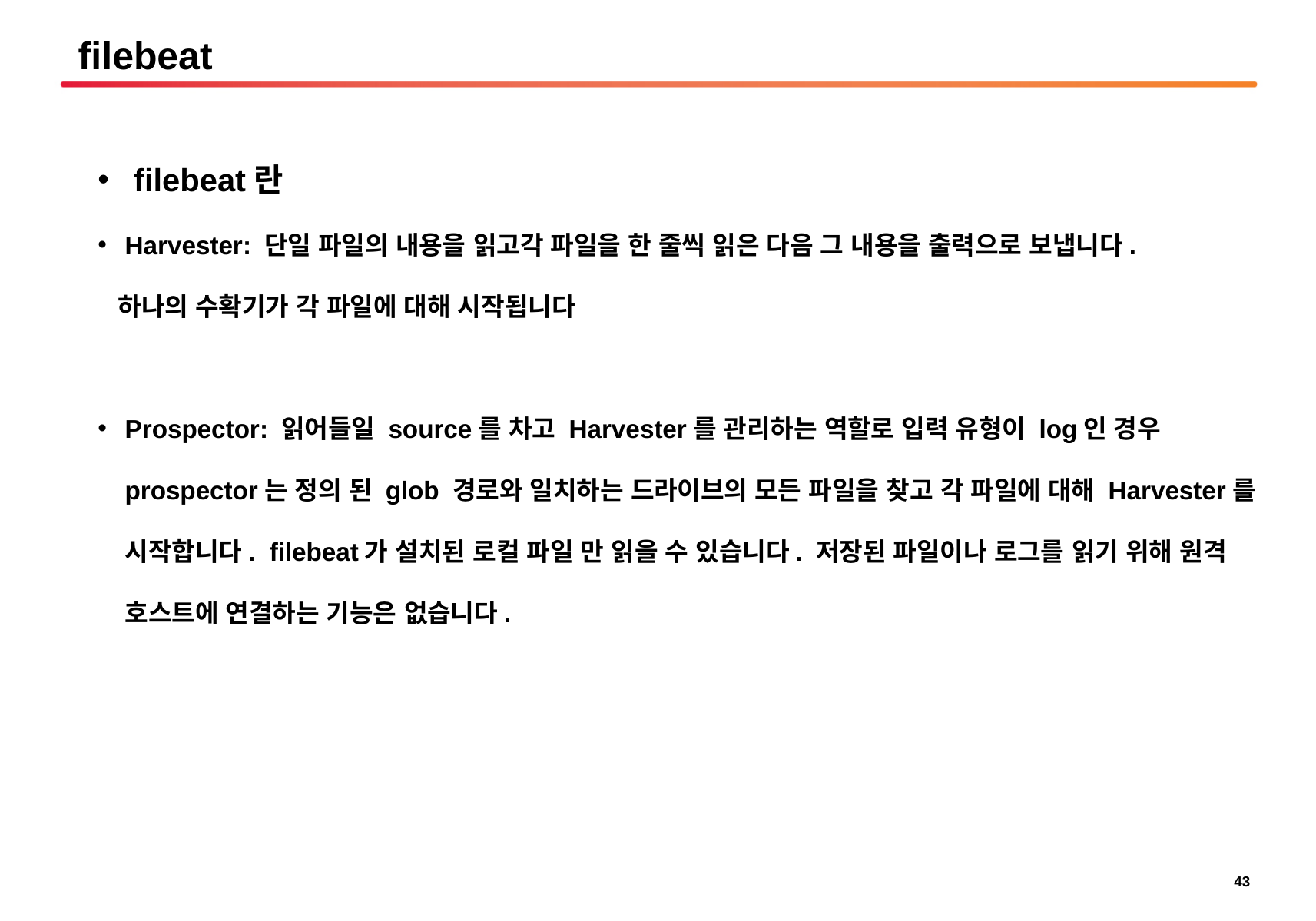

# filebeat

 filebeat란
Harvester: 단일 파일의 내용을 읽고각 파일을 한 줄씩 읽은 다음 그 내용을 출력으로 보냅니다.
  하나의 수확기가 각 파일에 대해 시작됩니다

Prospector: 읽어들일 source를 차고 Harvester를 관리하는 역할로 입력 유형이 log인 경우 prospector는 정의 된 glob 경로와 일치하는 드라이브의 모든 파일을 찾고 각 파일에 대해 Harvester를 시작합니다.  filebeat가 설치된 로컬 파일 만 읽을 수 있습니다. 저장된 파일이나 로그를 읽기 위해 원격 호스트에 연결하는 기능은 없습니다.